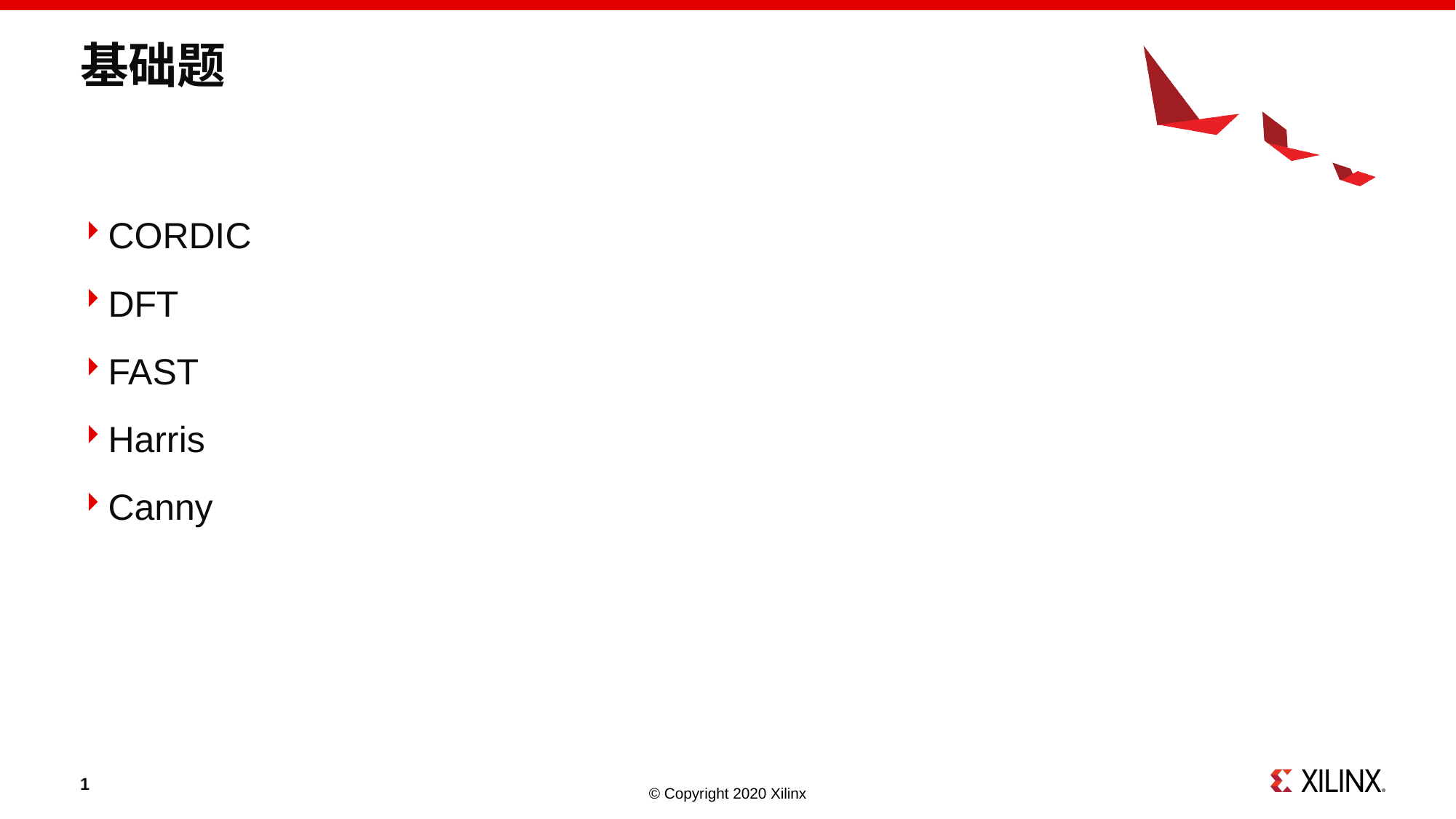

# 基础题
CORDIC
DFT
FAST
Harris
Canny

1